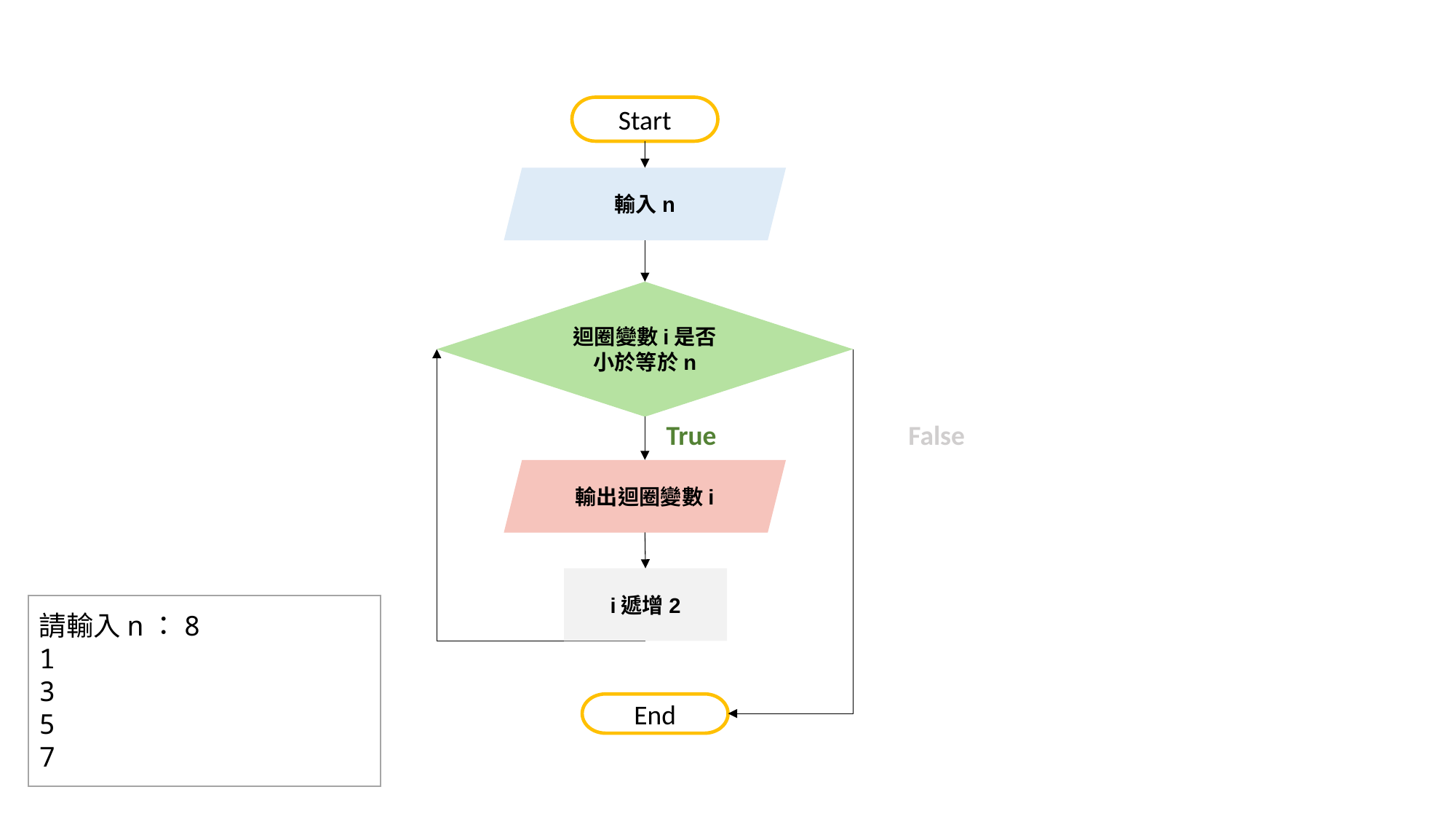

Start
輸入n
迴圈變數i是否
小於等於n
True
False
輸出迴圈變數i
i遞增2
請輸入n：8
1
3
5
7
End